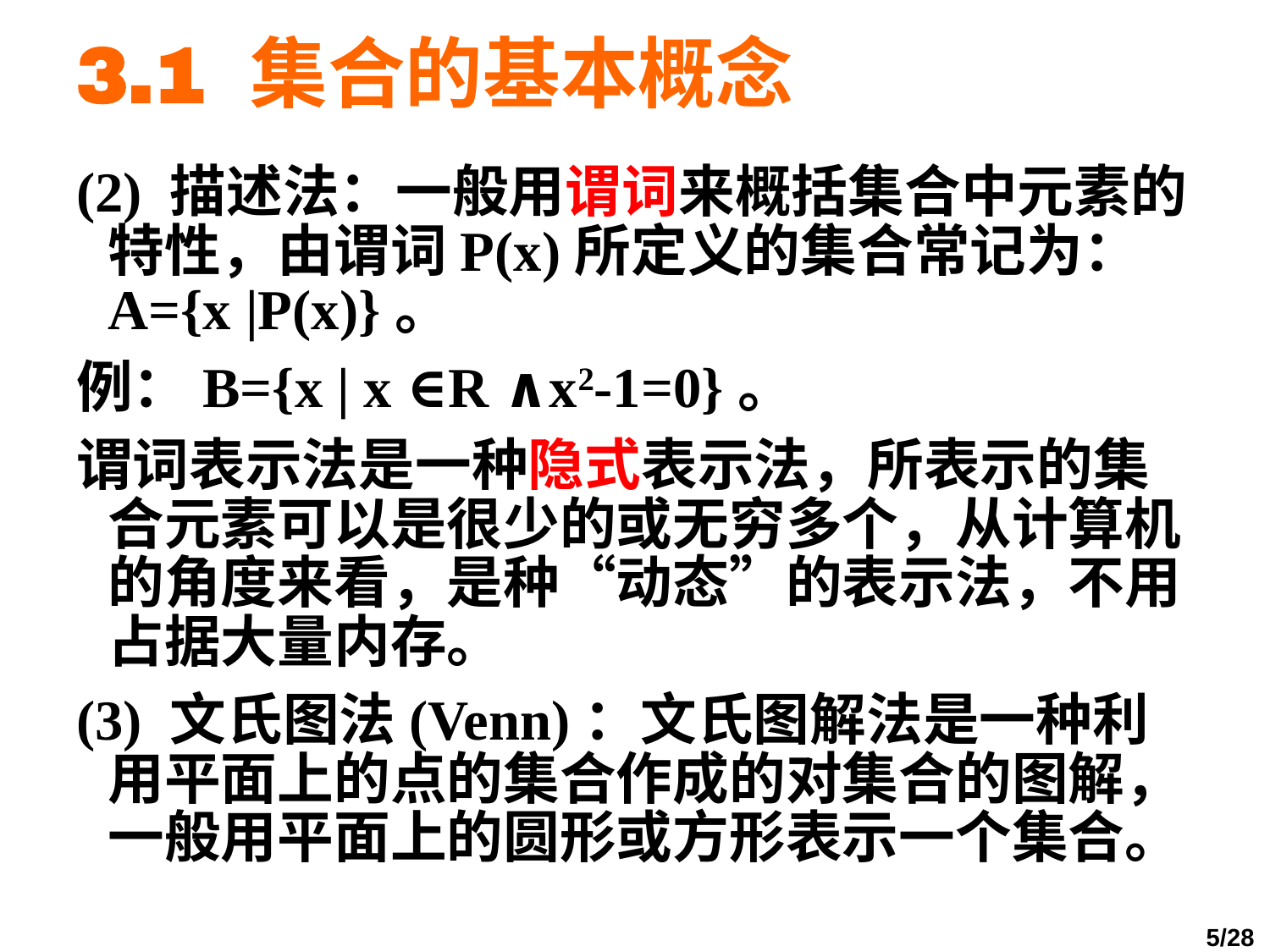

# 3.1 集合的基本概念
(2) 描述法：一般用谓词来概括集合中元素的特性，由谓词P(x)所定义的集合常记为：A={x |P(x)}。
例：B={x | x ∈R ∧x2-1=0}。
谓词表示法是一种隐式表示法，所表示的集合元素可以是很少的或无穷多个，从计算机的角度来看，是种“动态”的表示法，不用占据大量内存。
(3) 文氏图法(Venn)：文氏图解法是一种利用平面上的点的集合作成的对集合的图解，一般用平面上的圆形或方形表示一个集合。